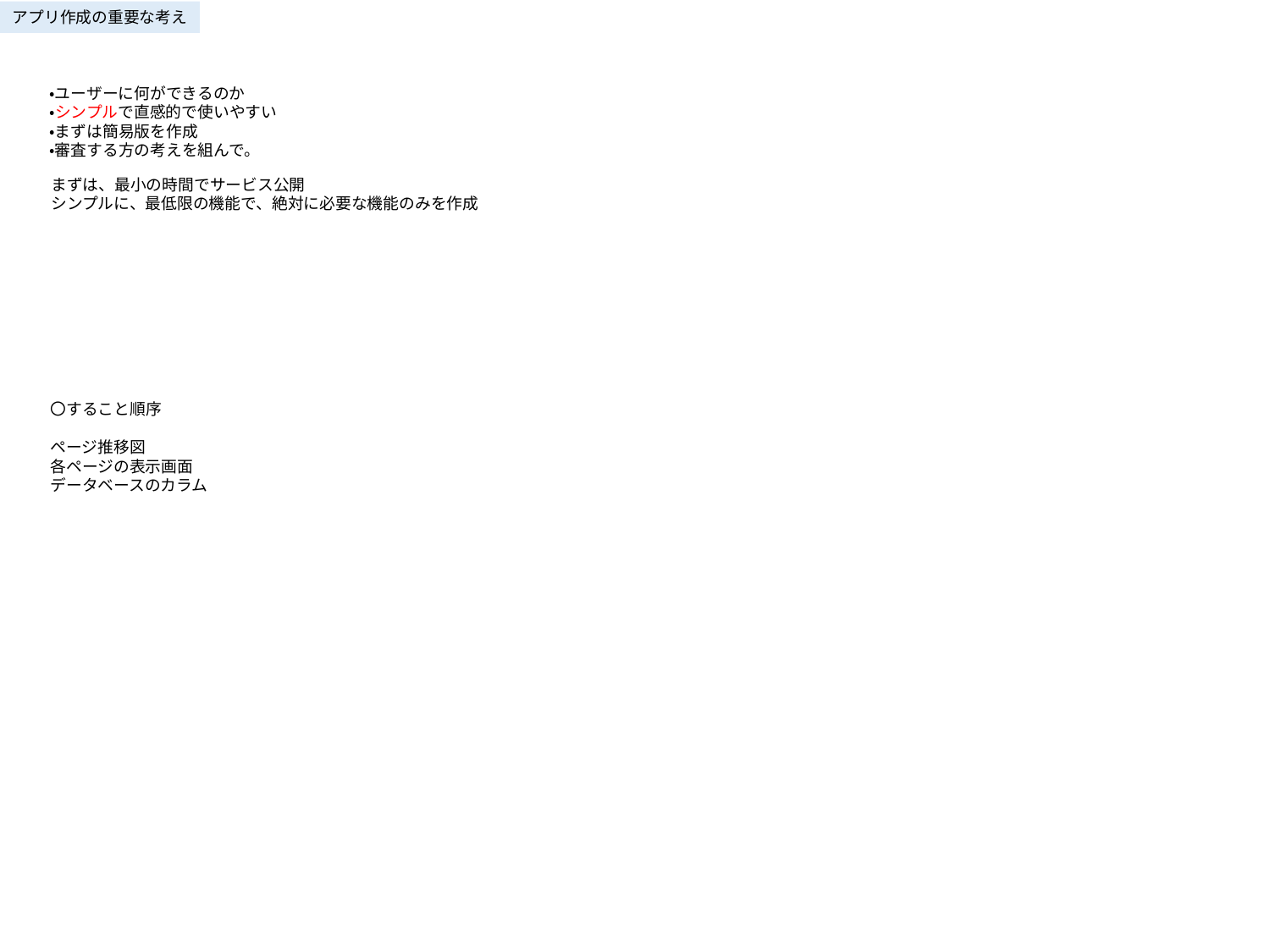

アプリ作成の重要な考え
・ユーザーに何ができるのか
・シンプルで直感的で使いやすい
・まずは簡易版を作成
・審査する方の考えを組んで。
まずは、最小の時間でサービス公開
シンプルに、最低限の機能で、絶対に必要な機能のみを作成
〇すること順序

ページ推移図
各ページの表示画面
データベースのカラム